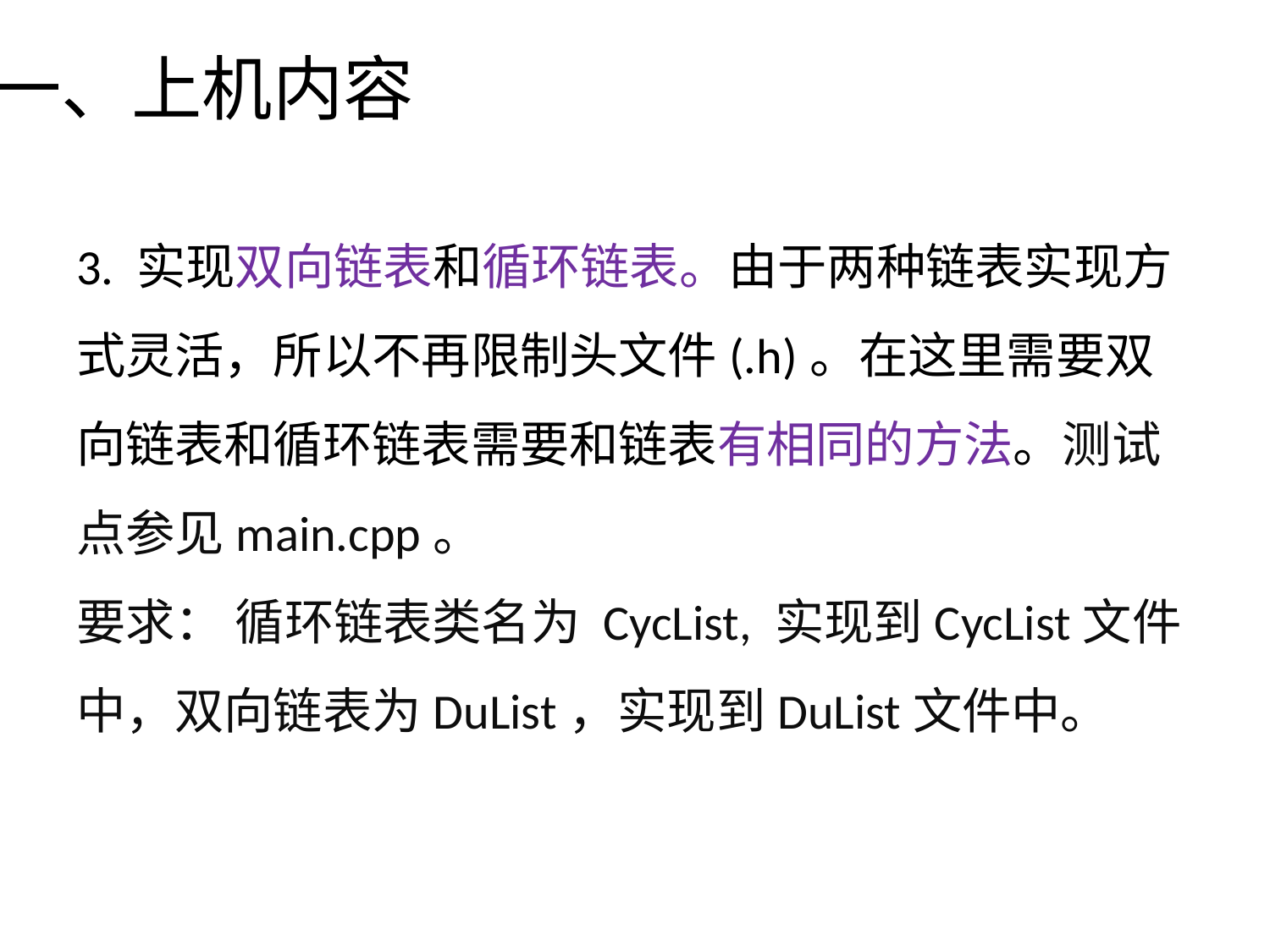

一、上机内容

3. 实现双向链表和循环链表。由于两种链表实现方式灵活，所以不再限制头文件(.h)。在这里需要双向链表和循环链表需要和链表有相同的方法。测试点参见main.cpp。
要求： 循环链表类名为 CycList, 实现到CycList文件中，双向链表为DuList，实现到DuList文件中。